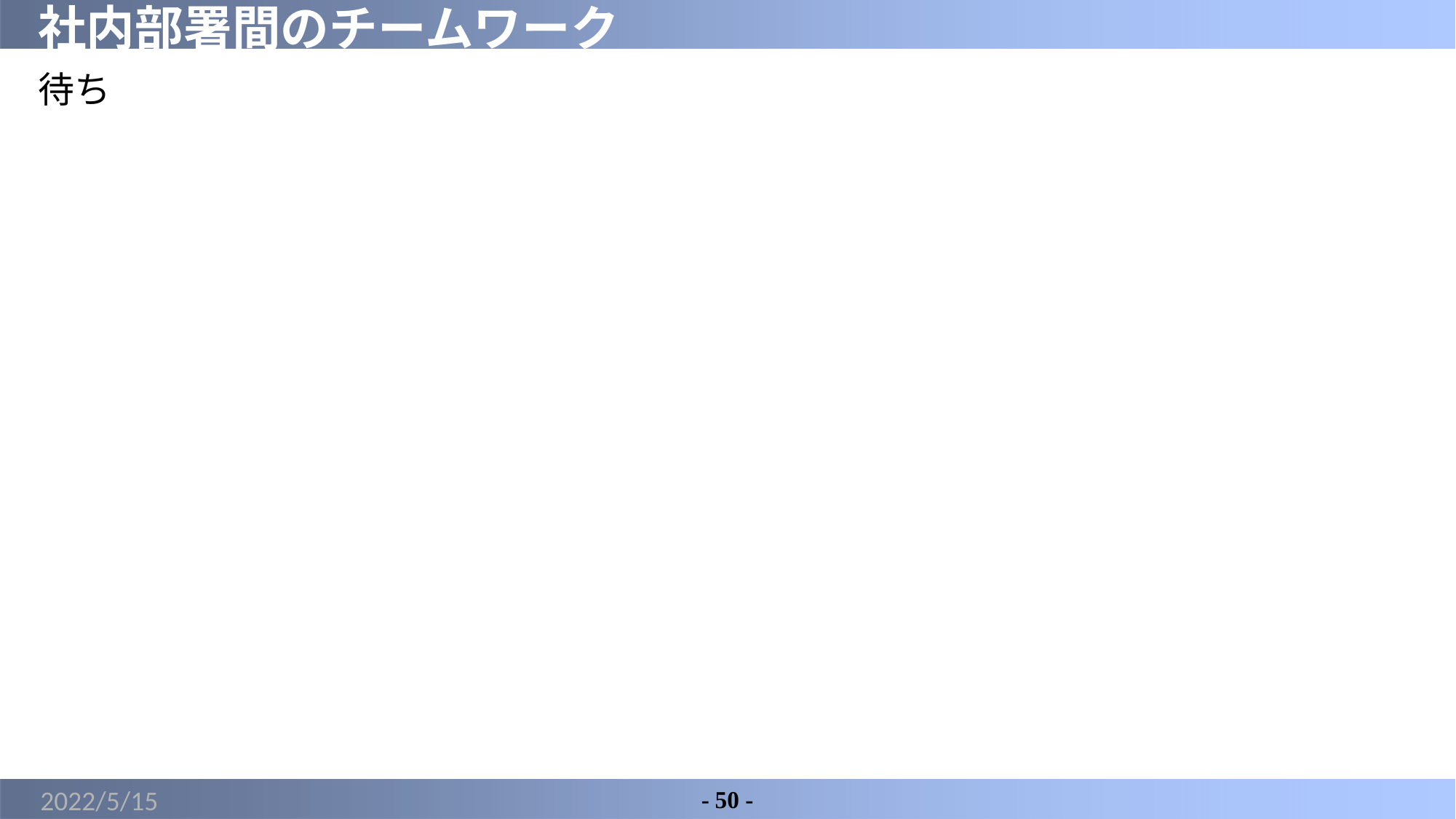

# 社内部署間のチームワーク
待ち
2022/5/15
- 50 -